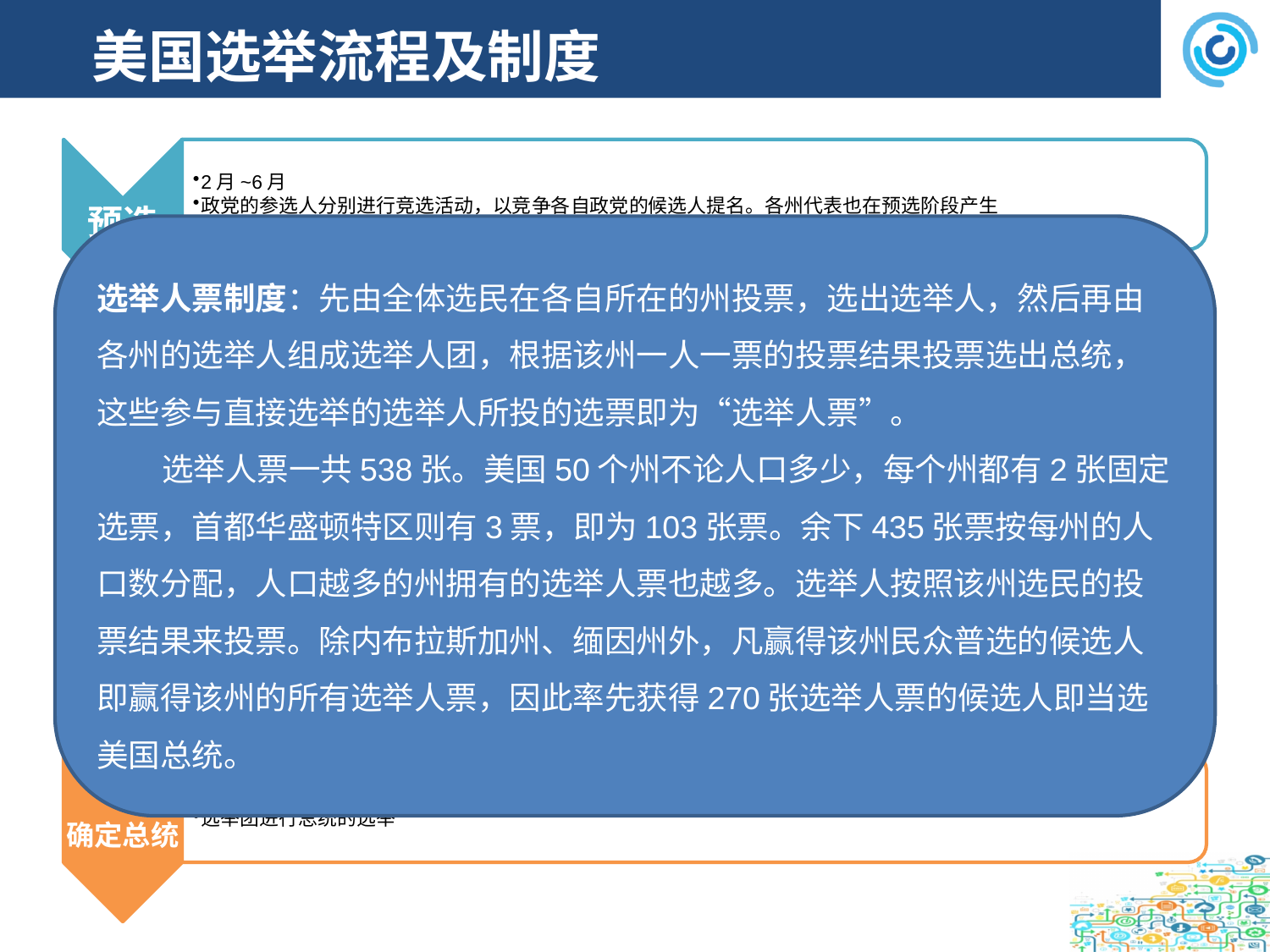

# 美国选举流程及制度
预选
2月~6月
政党的参选人分别进行竞选活动，以竞争各自政党的候选人提名。各州代表也在预选阶段产生
总统候选人提名
7月/8月
两大政党通常会召开全国代表大会，各州代表投票正式选出本党的总统候选人，通过由总统候选人提名的副总统候选人，同时确定竞选纲领。
竞选活动
11月之前
总统候选人开始在全国范围进行拉选票的竞选运动，包括发表电视演讲、进行电视辩论等等。
确定选举人团
11月8日
全国选民投票日，通过选举人票制度产生
确定总统
12月第二个星期三之后的星期一（12月17日）
选举团进行总统的选举
选举人票制度：先由全体选民在各自所在的州投票，选出选举人，然后再由各州的选举人组成选举人团，根据该州一人一票的投票结果投票选出总统，这些参与直接选举的选举人所投的选票即为“选举人票”。
        选举人票一共538张。美国50个州不论人口多少，每个州都有2张固定选票，首都华盛顿特区则有3票，即为103张票。余下435张票按每州的人口数分配，人口越多的州拥有的选举人票也越多。选举人按照该州选民的投票结果来投票。除内布拉斯加州、缅因州外，凡赢得该州民众普选的候选人即赢得该州的所有选举人票，因此率先获得270张选举人票的候选人即当选美国总统。